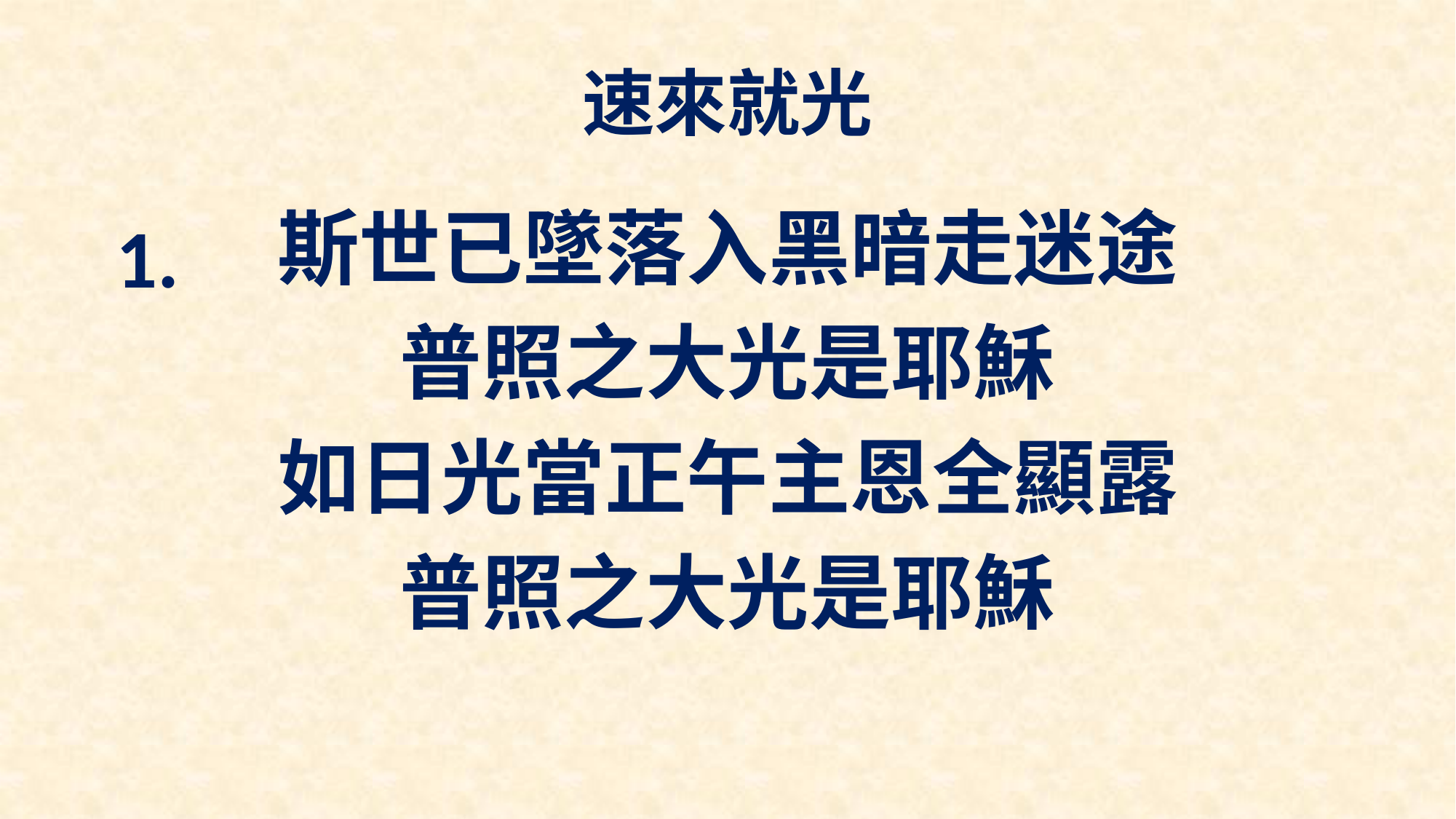

# 速來就光
斯世已墜落入黑暗走迷途
普照之大光是耶穌
如日光當正午主恩全顯露
普照之大光是耶穌
1.